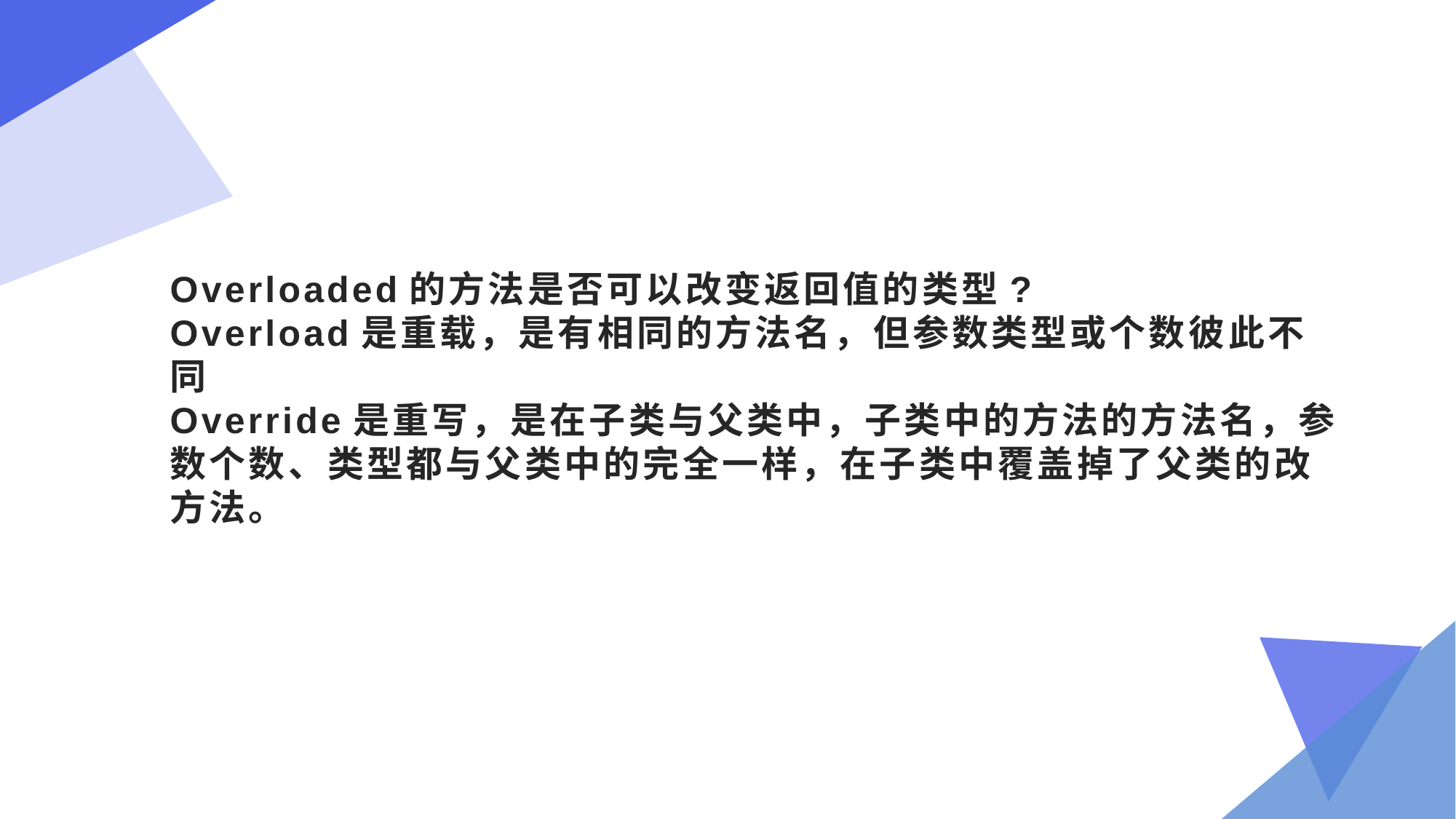

# Overloaded的方法是否可以改变返回值的类型?  Overload是重载，是有相同的方法名，但参数类型或个数彼此不同   Override是重写，是在子类与父类中，子类中的方法的方法名，参数个数、类型都与父类中的完全一样，在子类中覆盖掉了父类的改方法。